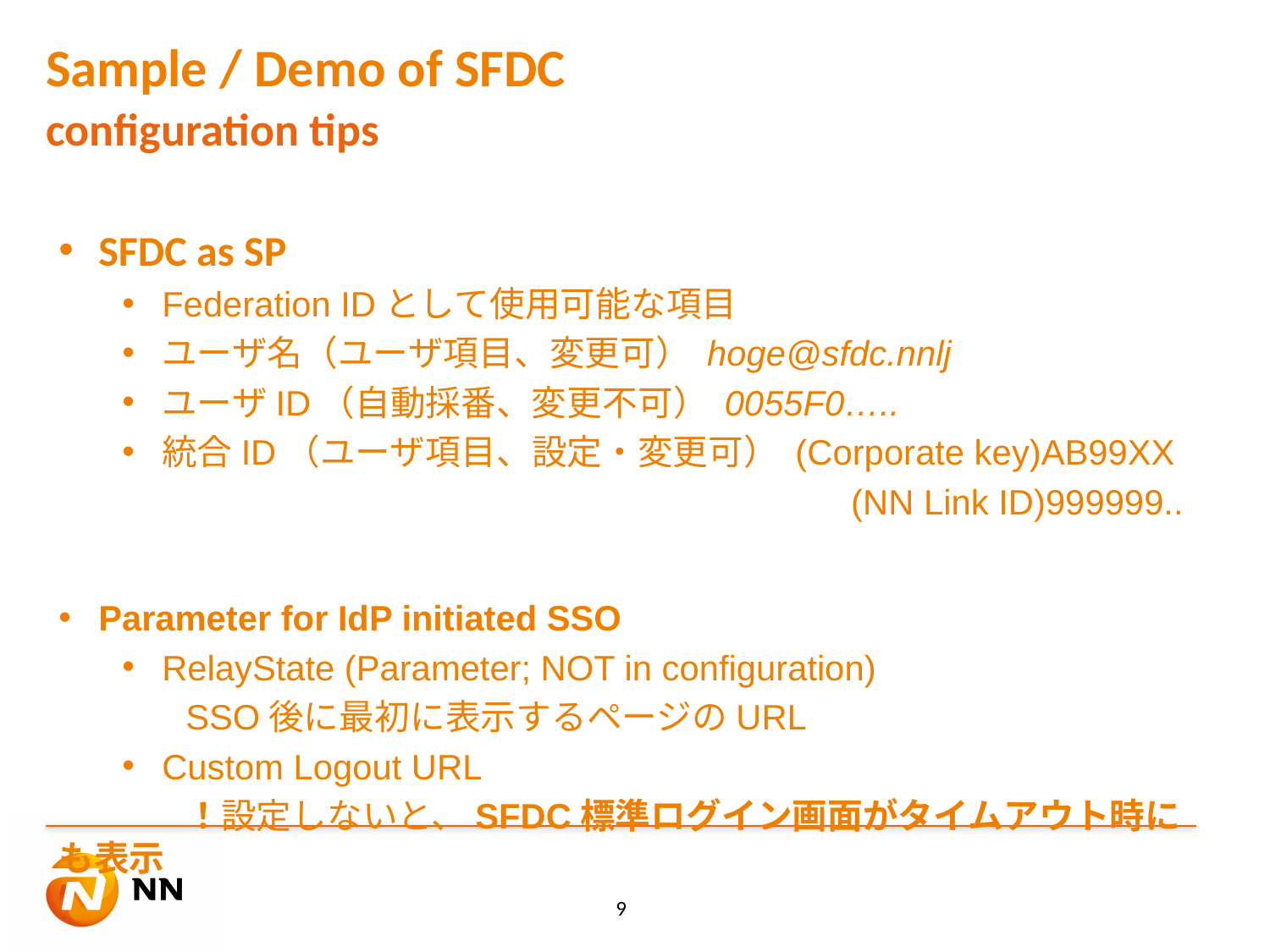

# Sample / Demo of SFDC
configuration tips
SFDC as SP
Federation IDとして使用可能な項目
ユーザ名（ユーザ項目、変更可） hoge@sfdc.nnlj
ユーザID（自動採番、変更不可） 0055F0…..
統合ID（ユーザ項目、設定・変更可） (Corporate key)AB99XX
(NN Link ID)999999..

Parameter for IdP initiated SSO
RelayState (Parameter; NOT in configuration)
	SSO後に最初に表示するページのURL
Custom Logout URL
	！設定しないと、SFDC標準ログイン画面がタイムアウト時にも表示